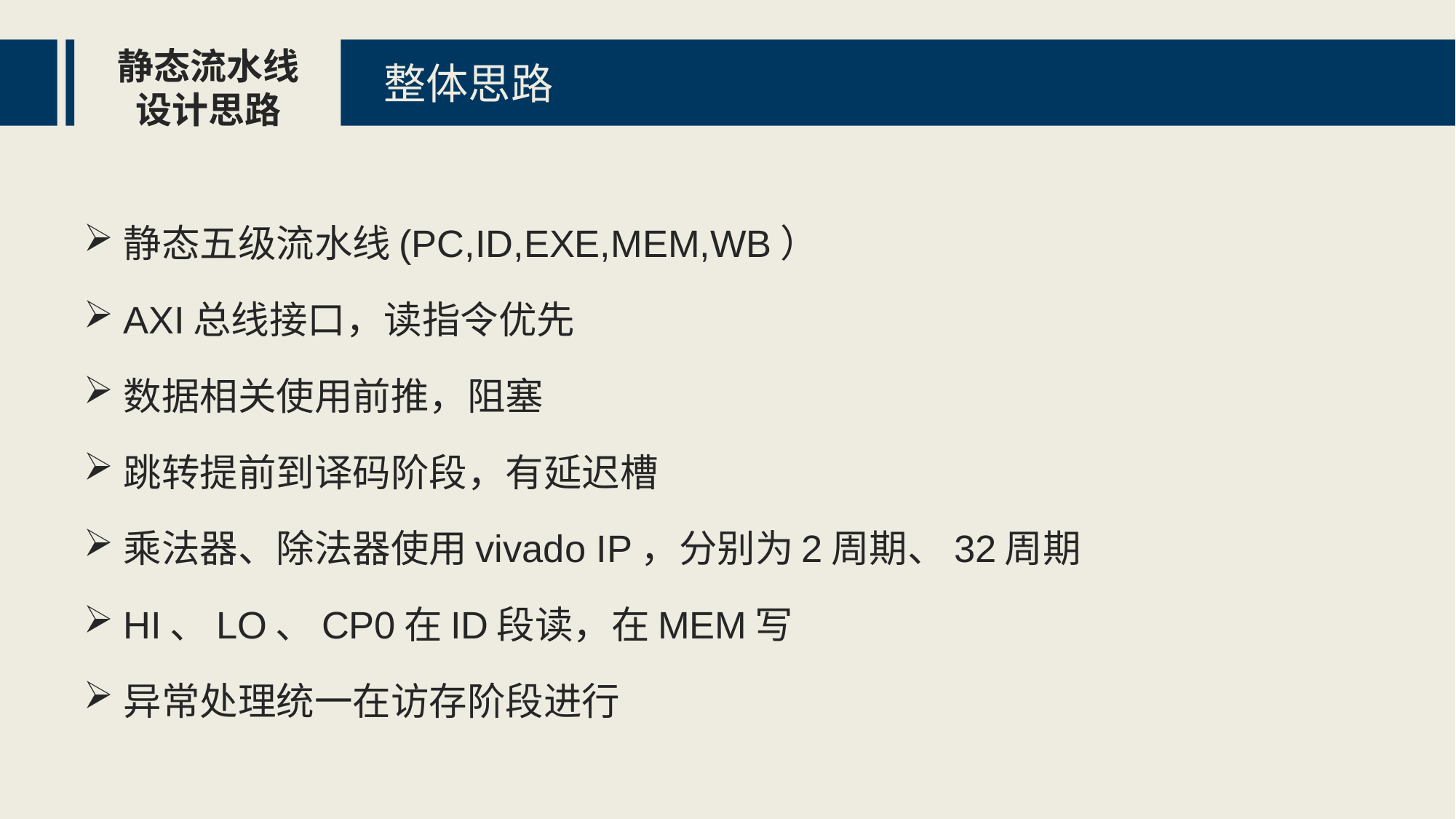

静态流水线设计思路

整体思路
静态五级流水线(PC,ID,EXE,MEM,WB）
AXI总线接口，读指令优先
数据相关使用前推，阻塞
跳转提前到译码阶段，有延迟槽
乘法器、除法器使用vivado IP，分别为2周期、32周期
HI、LO、CP0在ID段读，在MEM写
异常处理统一在访存阶段进行